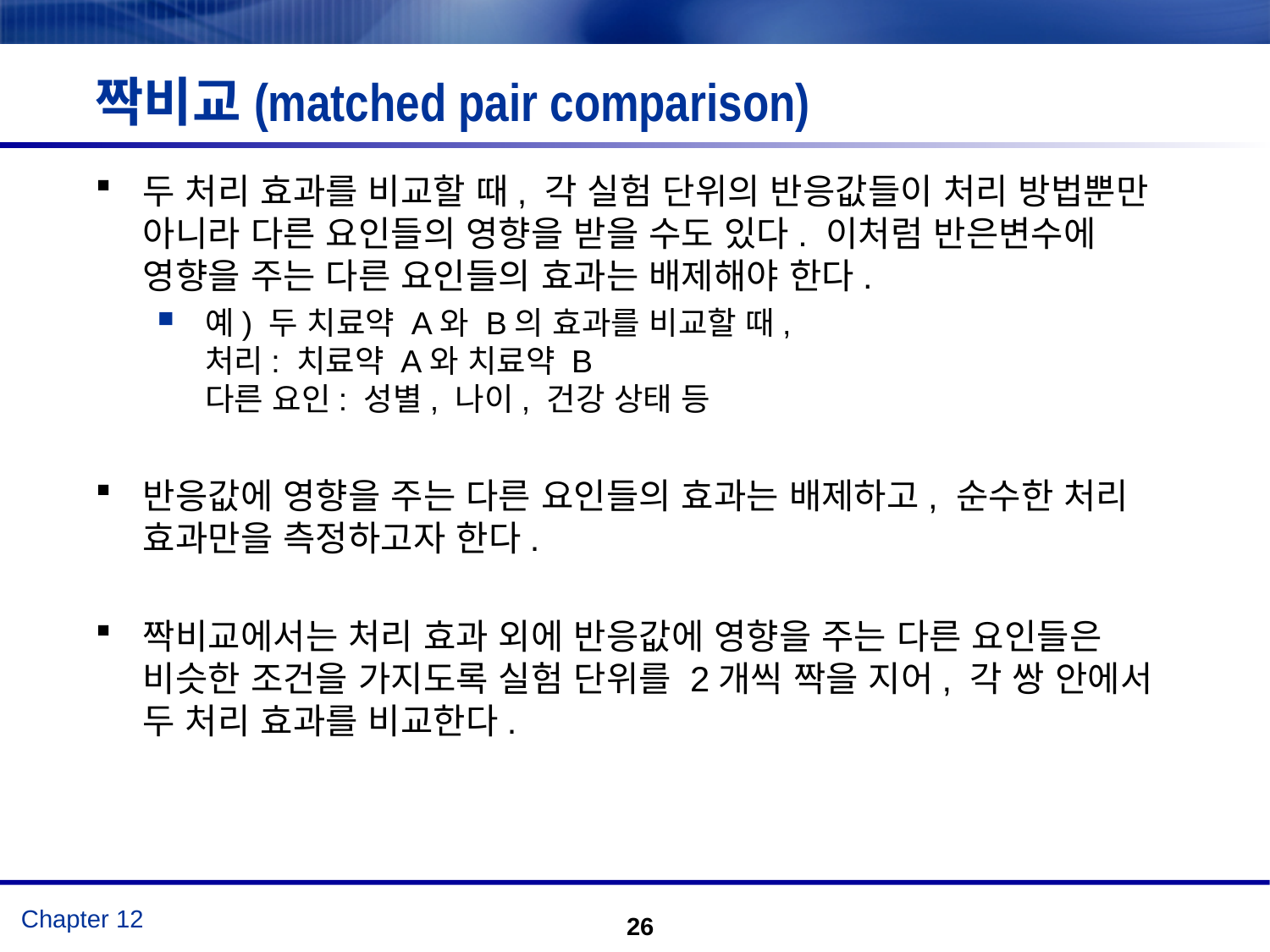

# 짝비교(matched pair comparison)
두 처리 효과를 비교할 때, 각 실험 단위의 반응값들이 처리 방법뿐만 아니라 다른 요인들의 영향을 받을 수도 있다. 이처럼 반은변수에 영향을 주는 다른 요인들의 효과는 배제해야 한다.
예) 두 치료약 A와 B의 효과를 비교할 때,
처리: 치료약 A와 치료약 B
다른 요인: 성별, 나이, 건강 상태 등

반응값에 영향을 주는 다른 요인들의 효과는 배제하고, 순수한 처리 효과만을 측정하고자 한다.

짝비교에서는 처리 효과 외에 반응값에 영향을 주는 다른 요인들은 비슷한 조건을 가지도록 실험 단위를 2개씩 짝을 지어, 각 쌍 안에서 두 처리 효과를 비교한다.

26